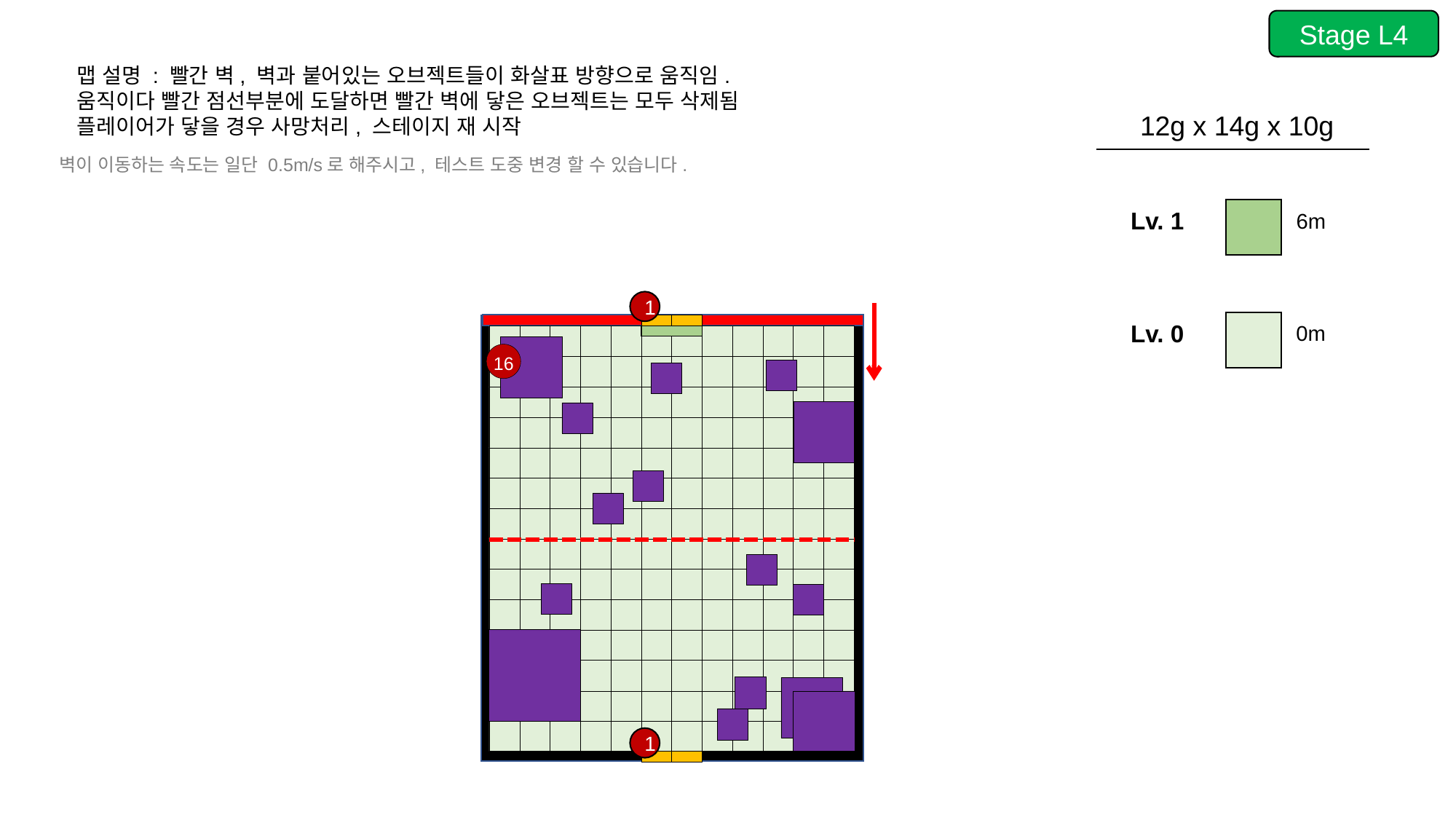

Stage L4
맵 설명 : 빨간 벽, 벽과 붙어있는 오브젝트들이 화살표 방향으로 움직임.
움직이다 빨간 점선부분에 도달하면 빨간 벽에 닿은 오브젝트는 모두 삭제됨
플레이어가 닿을 경우 사망처리, 스테이지 재 시작
12g x 14g x 10g
벽이 이동하는 속도는 일단 0.5m/s로 해주시고, 테스트 도중 변경 할 수 있습니다.

Lv. 1
6m
Lv. 0
0m
1

16

1